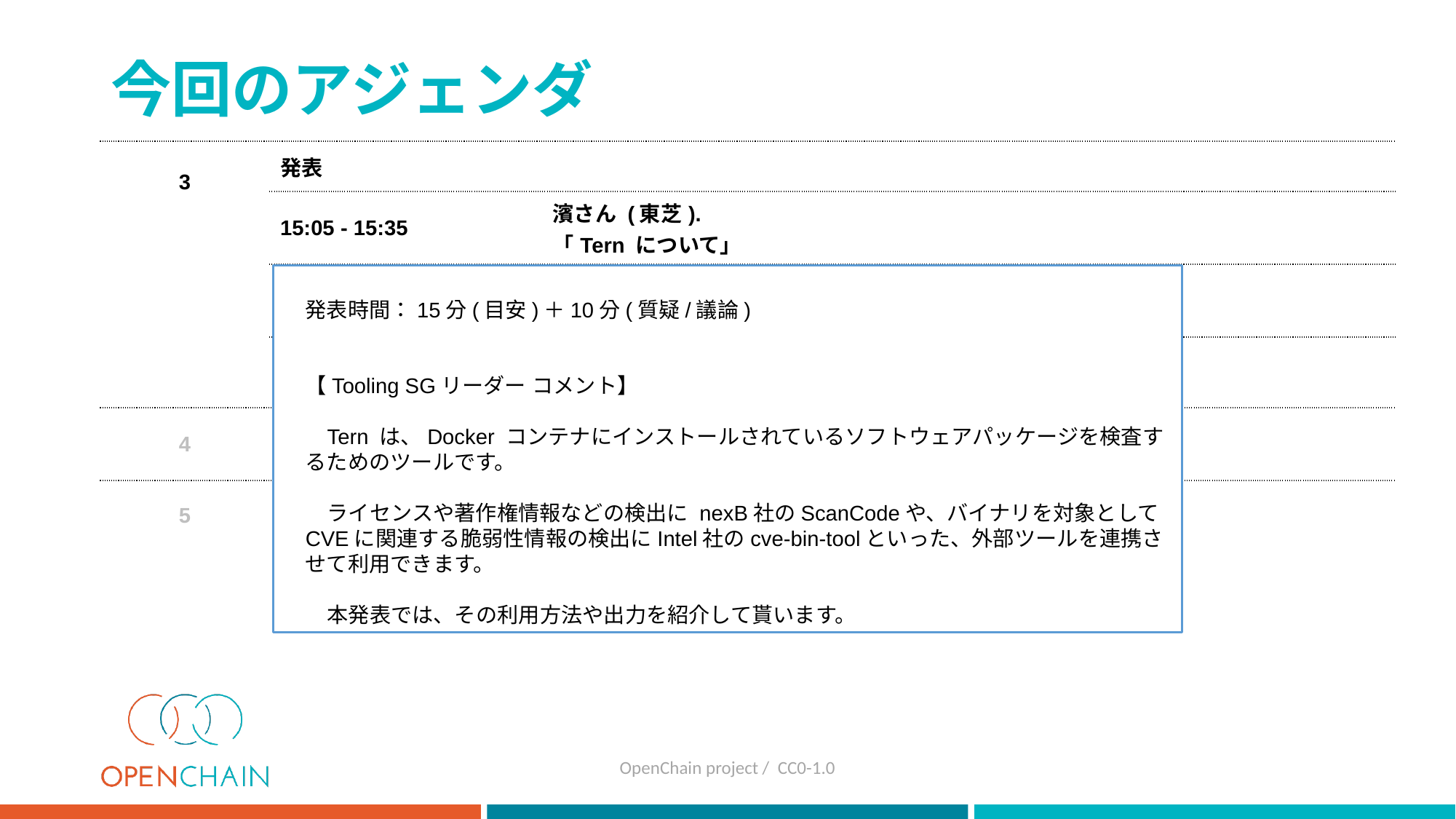

# 今回のアジェンダ
| 3 | 発表 |  |
| --- | --- | --- |
|  | 15:05 - 15:35 | 濱さん (東芝). 「Tern について」 |
|  | 15:50 - 16:20 | 森下さん (日立ソリューションズ). 「(調整中)」 |
|  | 16:20 - 16:30 | その他 (話題のある方) |
| 4 | 16:30 - 16:45 | 今後の Tooling SG の運営について 会日程を決める　(6月22日週など) |
| 5 | 16:45 | 閉会 (残り時間はバッファです。繰り上げ終了の可能性もアリ) |

発表時間：15分(目安)＋10分(質疑/議論)

【Tooling SGリーダー コメント】

Tern は、Docker コンテナにインストールされているソフトウェアパッケージを検査するためのツールです。

ライセンスや著作権情報などの検出に nexB社のScanCodeや、バイナリを対象としてCVEに関連する脆弱性情報の検出にIntel社のcve-bin-toolといった、外部ツールを連携させて利用できます。

本発表では、その利用方法や出力を紹介して貰います。
OpenChain project /  CC0-1.0